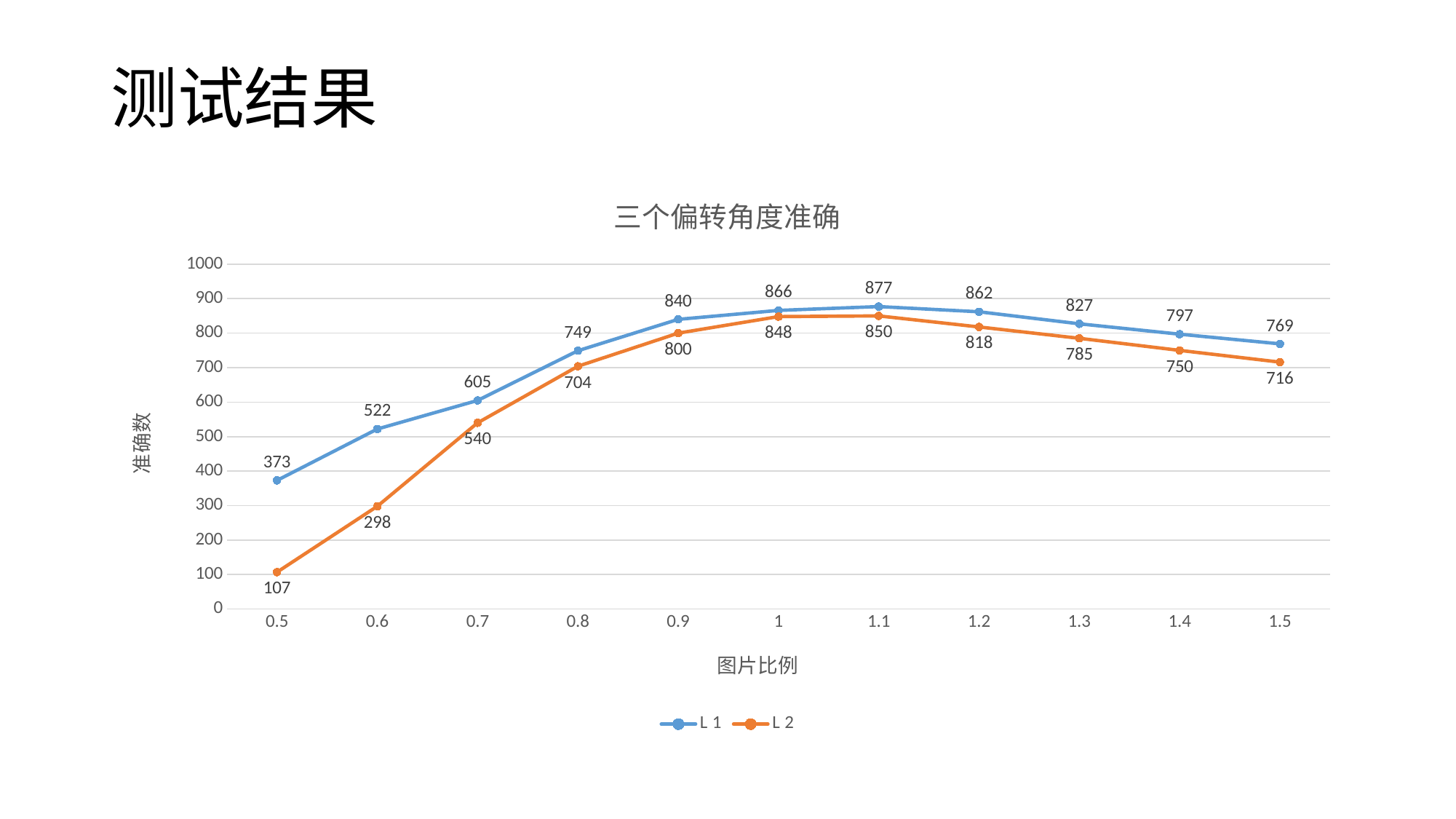

# 测试结果

### Chart: 三个偏转角度准确

| Category | L 1 | L 2 |
|---|---|---|
| 0.5 | 373.0 | 107.0 |
| 0.6 | 522.0 | 298.0 |
| 0.7 | 605.0 | 540.0 |
| 0.8 | 749.0 | 704.0 |
| 0.9 | 840.0 | 800.0 |
| 1 | 866.0 | 848.0 |
| 1.1000000000000001 | 877.0 | 850.0 |
| 1.2 | 862.0 | 818.0 |
| 1.3 | 827.0 | 785.0 |
| 1.4 | 797.0 | 750.0 |
| 1.5 | 769.0 | 716.0 |